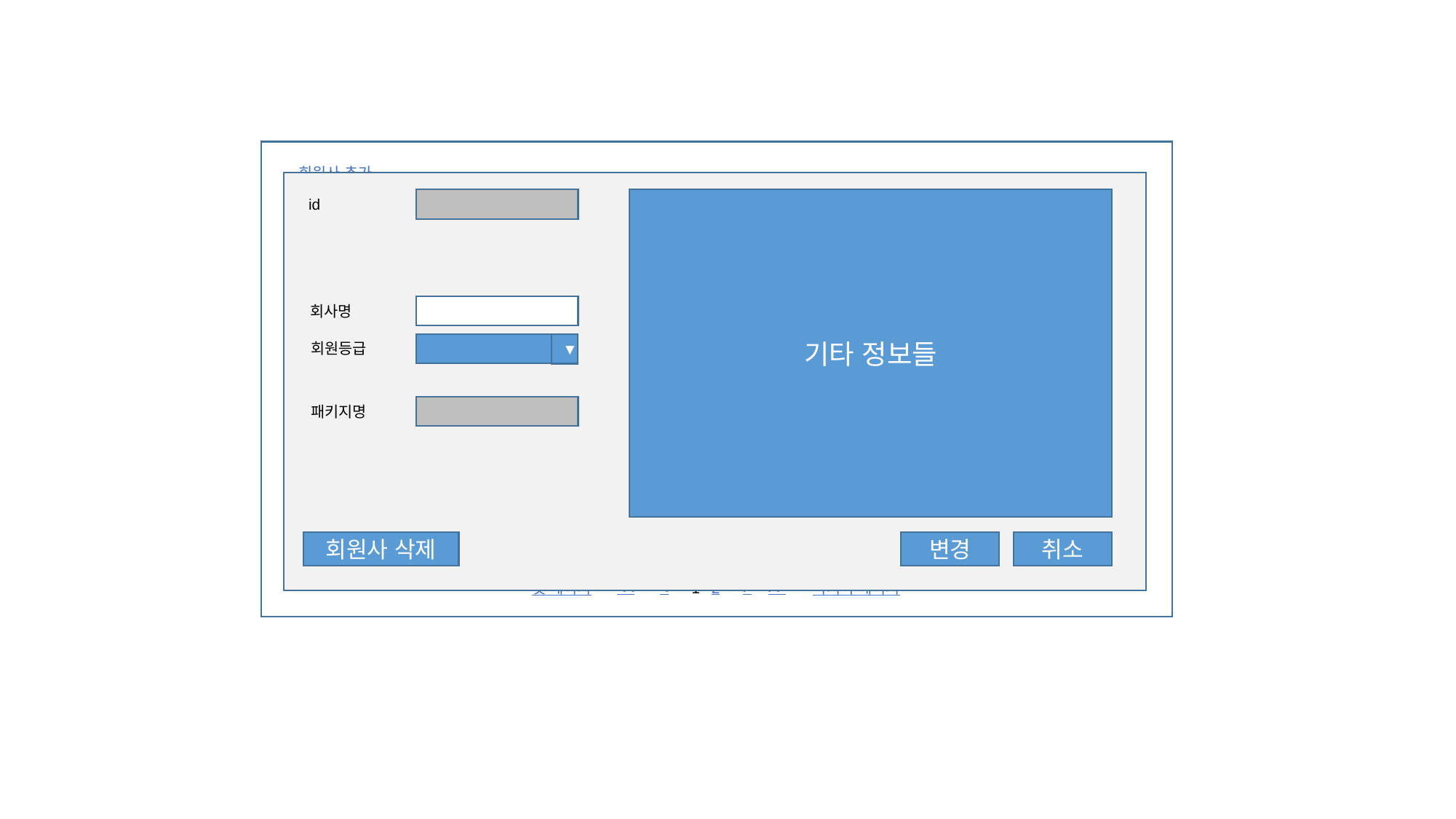

회원사 추가
마지막 페이지
첫 페이지
>>
1
>
<<
<
2

기타 정보들
id

회사명

회원등급

▼

패키지명
변경
취소
회원사 삭제
| idx | id | 회사명 | 등급 | 패키지명 |  |
| --- | --- | --- | --- | --- | --- |
| 100 | thomas | 토마스 | 플래티넘 | com.Thomas | 변경 버튼 |
| 99 | brown | 브라운 | 준회원 | com.brown | 변경 버튼 |
| … | … | … | … | … | 변경 버튼 |
| … | … | … | … | … | 변경 버튼 |
| … | … | … | … | … | 변경 버튼 |
| … | … | … | … | … | 변경 버튼 |
| … | … | … | … | … | 변경 버튼 |
| … | … | … | … | … | 변경 버튼 |
| … | … | … | … | … | 변경 버튼 |
| … | … | … | … | … | 변경 버튼 |
| … | … | … | … | … | 변경 버튼 |